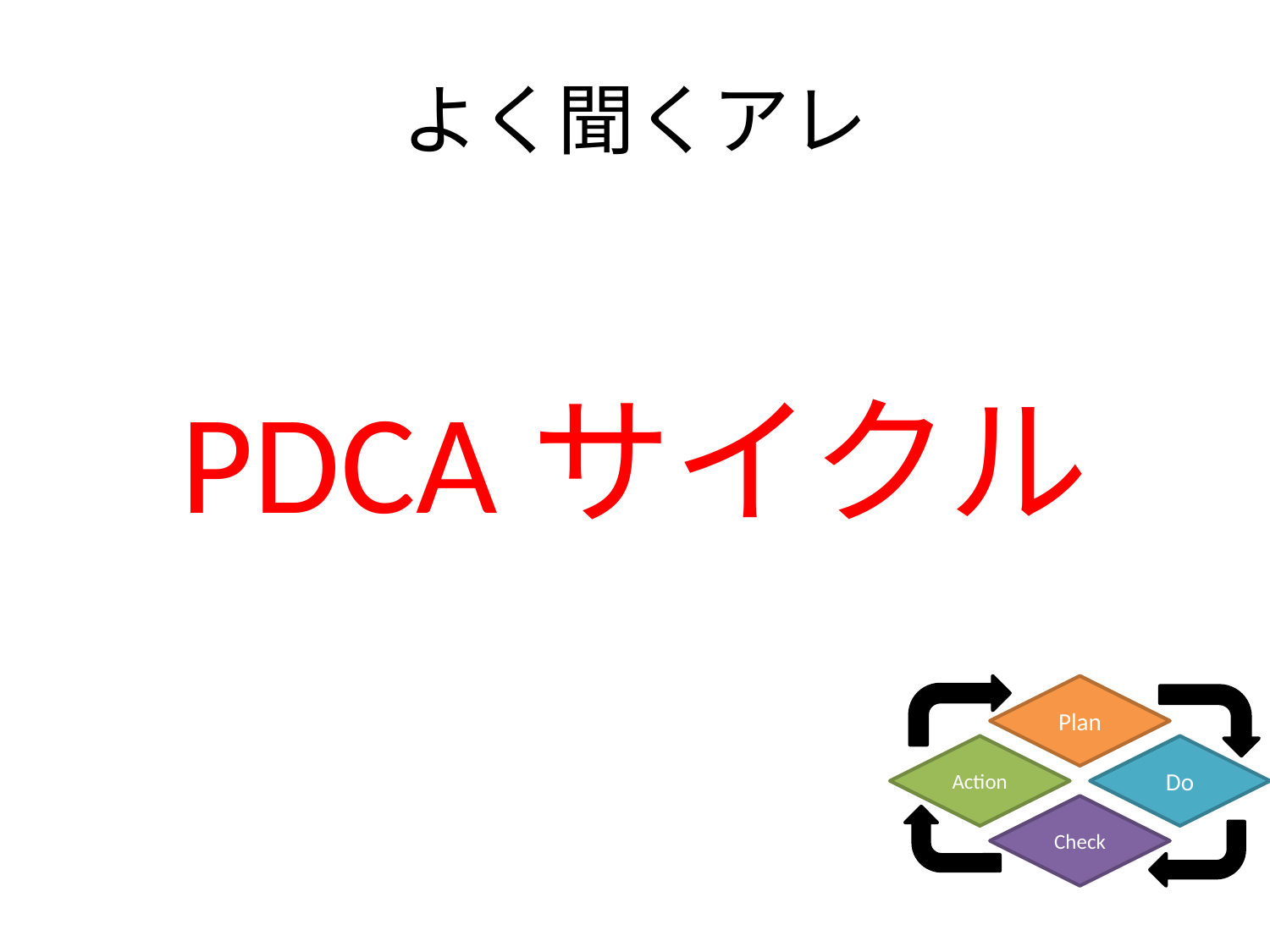

# よく聞くアレ
PDCAサイクル

Plan
Action
Do

Check